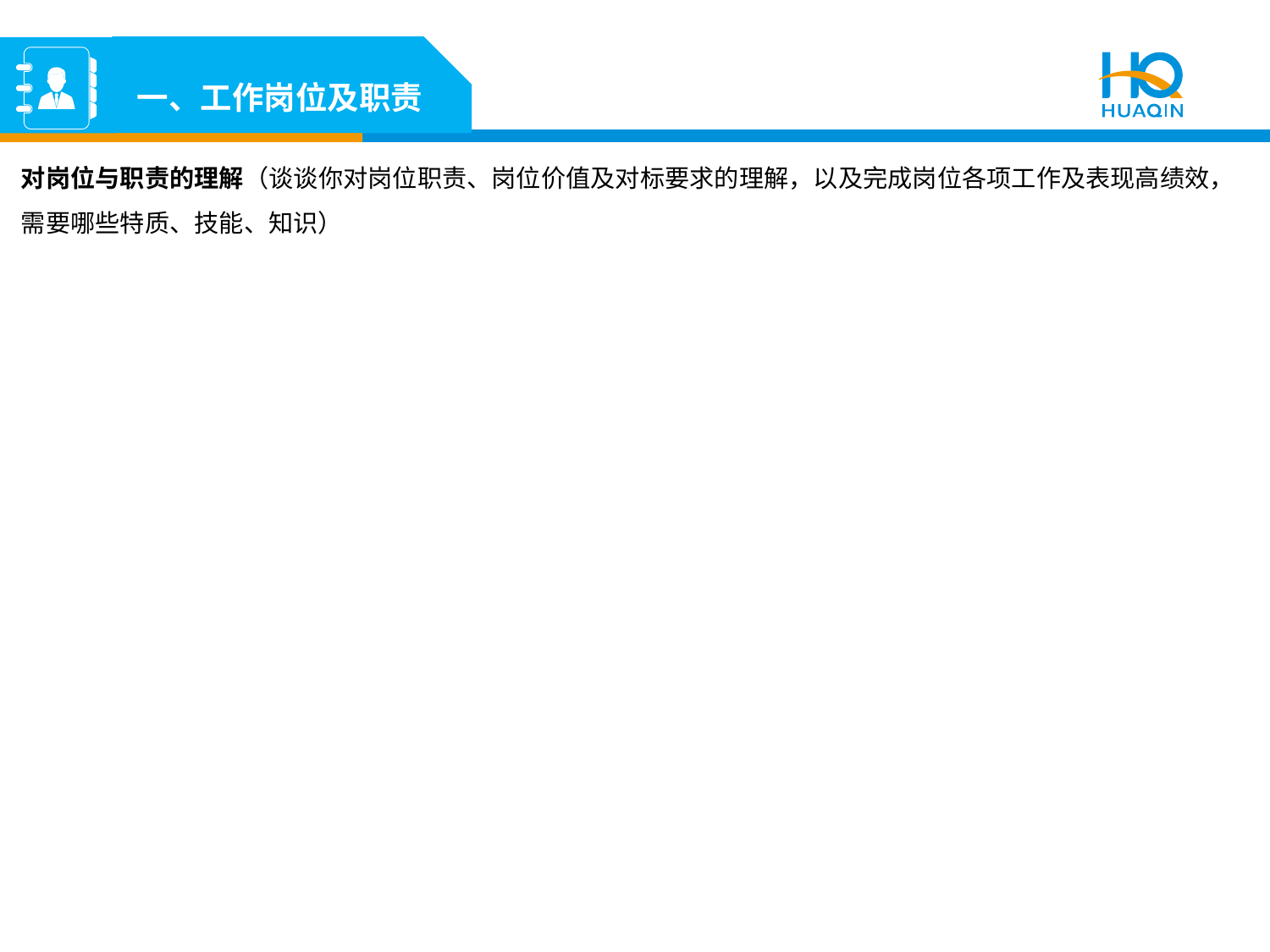

一、工作岗位及职责

对岗位与职责的理解（谈谈你对岗位职责、岗位价值及对标要求的理解，以及完成岗位各项工作及表现高绩效，需要哪些特质、技能、知识）